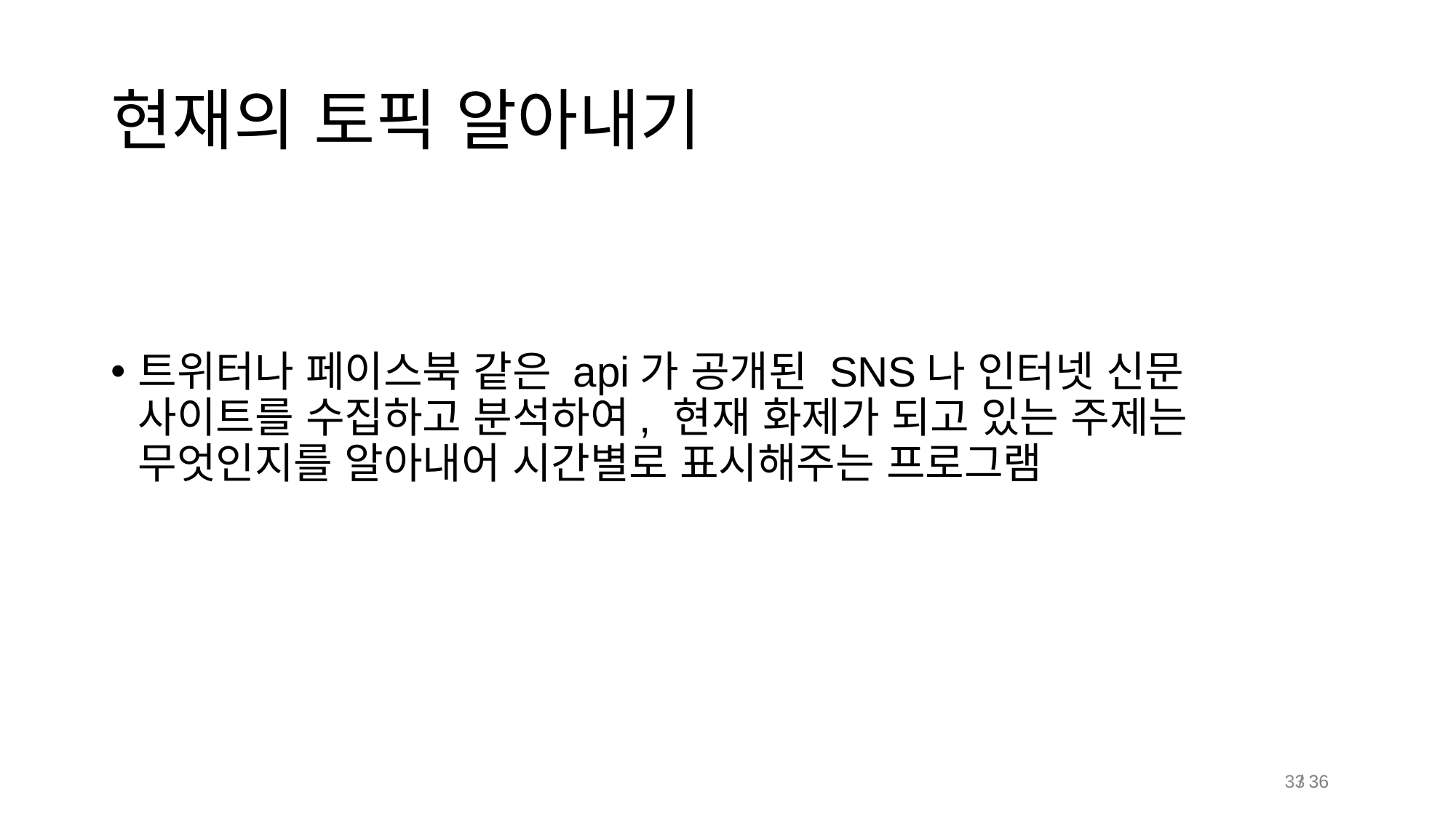

# 현재의 토픽 알아내기

트위터나 페이스북 같은 api가 공개된 SNS나 인터넷 신문 사이트를 수집하고 분석하여, 현재 화제가 되고 있는 주제는 무엇인지를 알아내어 시간별로 표시해주는 프로그램
33